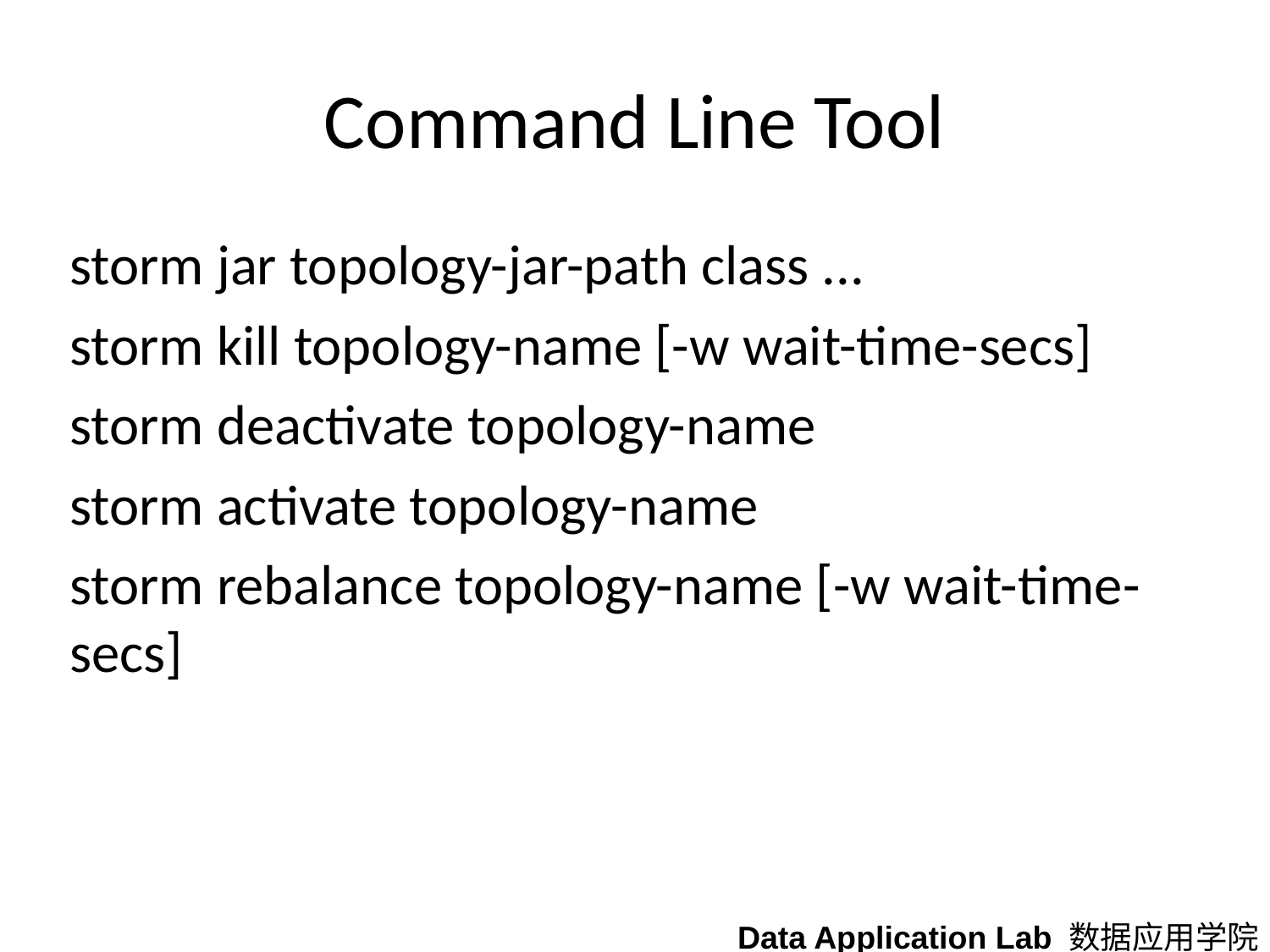

# Command Line Tool
storm jar topology-jar-path class ...
storm kill topology-name [-w wait-time-secs]
storm deactivate topology-name
storm activate topology-name
storm rebalance topology-name [-w wait-time-secs]
Data Application Lab 数据应用学院